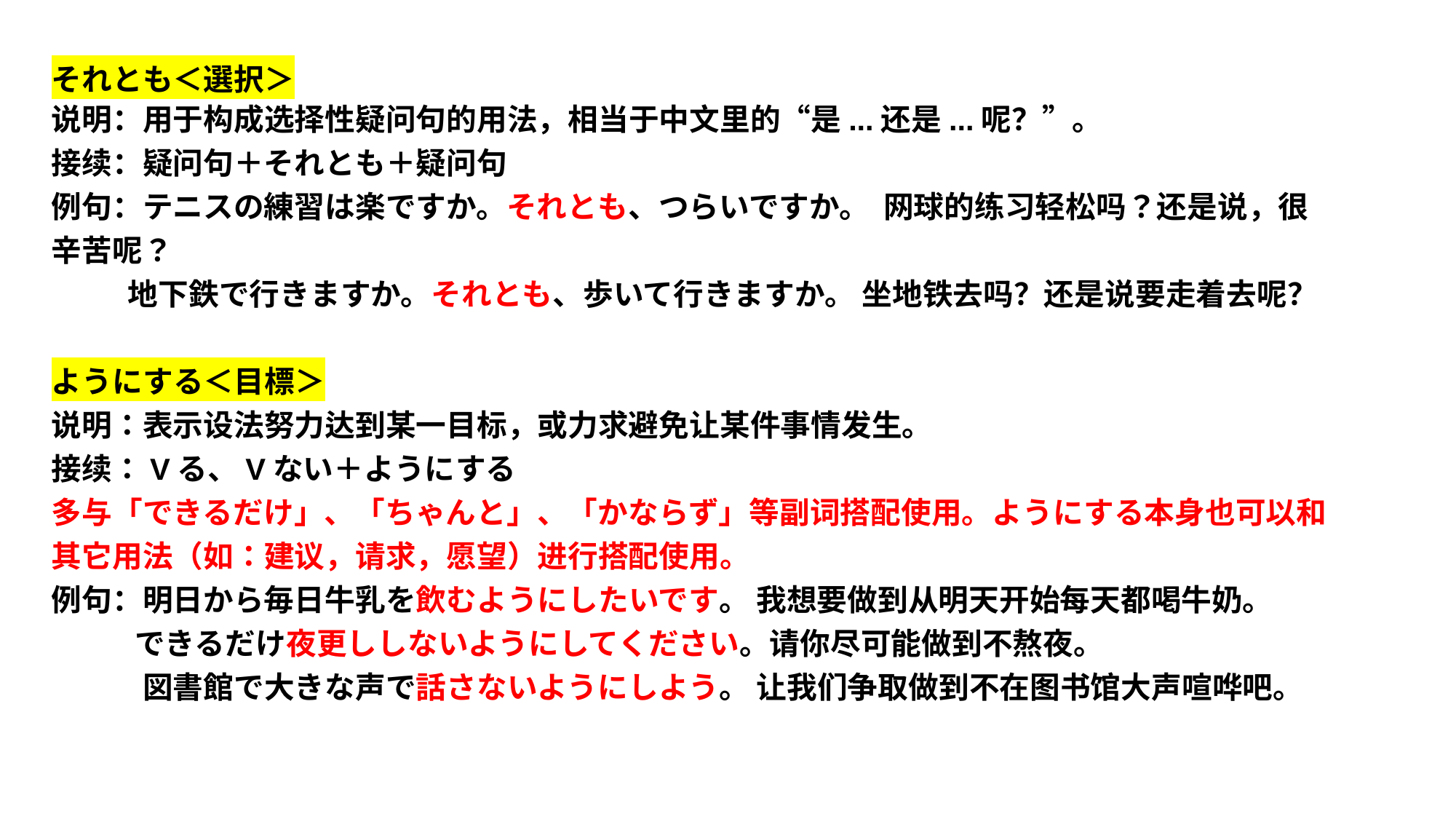

それとも＜選択＞
说明：用于构成选择性疑问句的用法，相当于中文里的“是...还是...呢？”。
接续：疑问句＋それとも＋疑问句
例句：テニスの練習は楽ですか。それとも、つらいですか。  网球的练习轻松吗？还是说，很辛苦呢？
          地下鉄で行きますか。それとも、歩いて行きますか。 坐地铁去吗？还是说要走着去呢？

ようにする＜目標＞
说明：表示设法努力达到某一目标，或力求避免让某件事情发生。
接续：Vる、Vない＋ようにする
多与「できるだけ」、「ちゃんと」、「かならず」等副词搭配使用。ようにする本身也可以和其它用法（如：建议，请求，愿望）进行搭配使用。
例句：明日から毎日牛乳を飲むようにしたいです。 我想要做到从明天开始每天都喝牛奶。
           できるだけ夜更ししないようにしてください。请你尽可能做到不熬夜。
　　　図書館で大きな声で話さないようにしよう。 让我们争取做到不在图书馆大声喧哗吧。